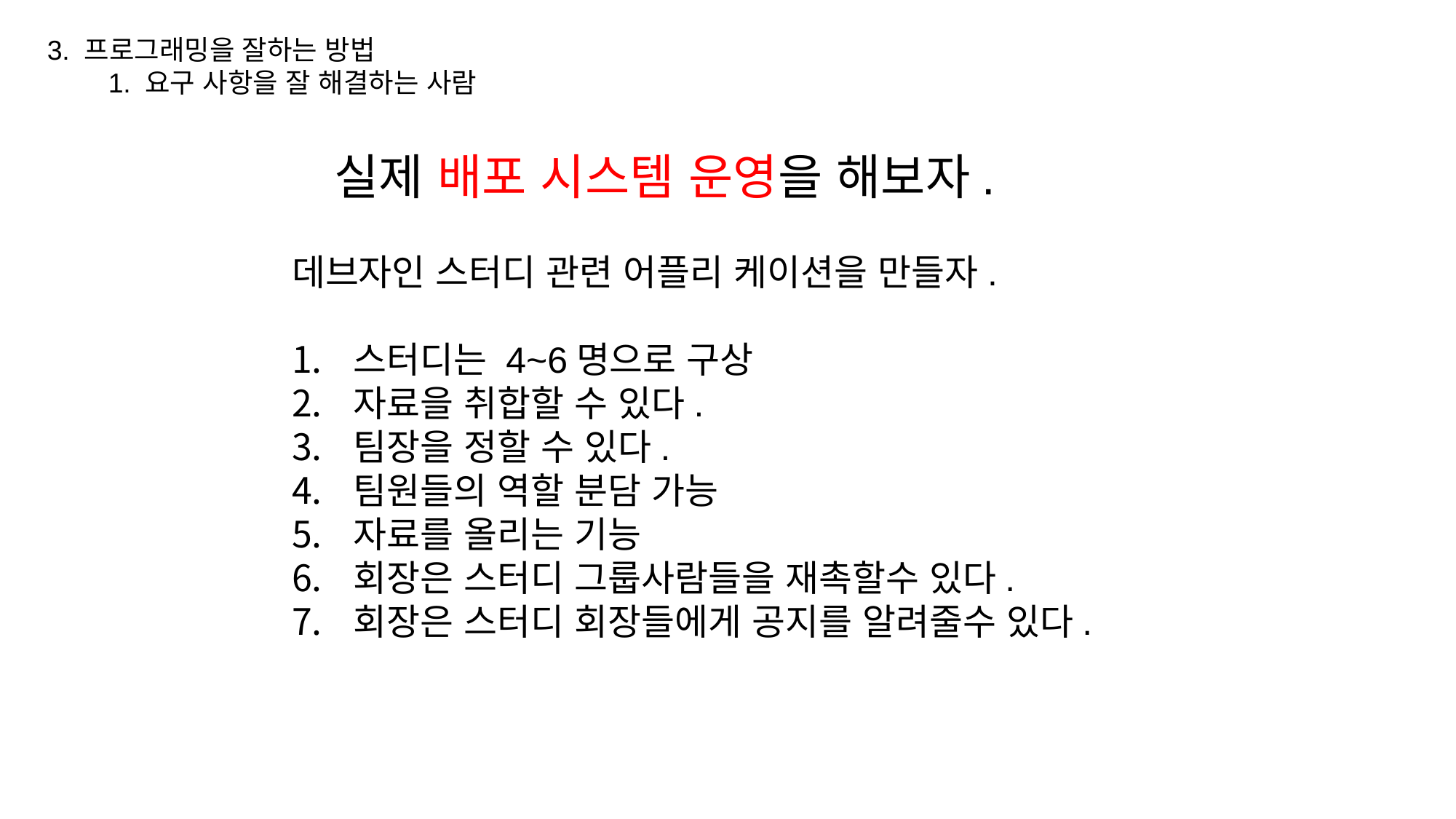

3. 프로그래밍을 잘하는 방법
        1. 요구 사항을 잘 해결하는 사람
실제 배포 시스템 운영을 해보자.
데브자인 스터디 관련 어플리 케이션을 만들자.

스터디는 4~6명으로 구상
자료을 취합할 수 있다.
팀장을 정할 수 있다.
팀원들의 역할 분담 가능
자료를 올리는 기능
회장은 스터디 그룹사람들을 재촉할수 있다.
회장은 스터디 회장들에게 공지를 알려줄수 있다.